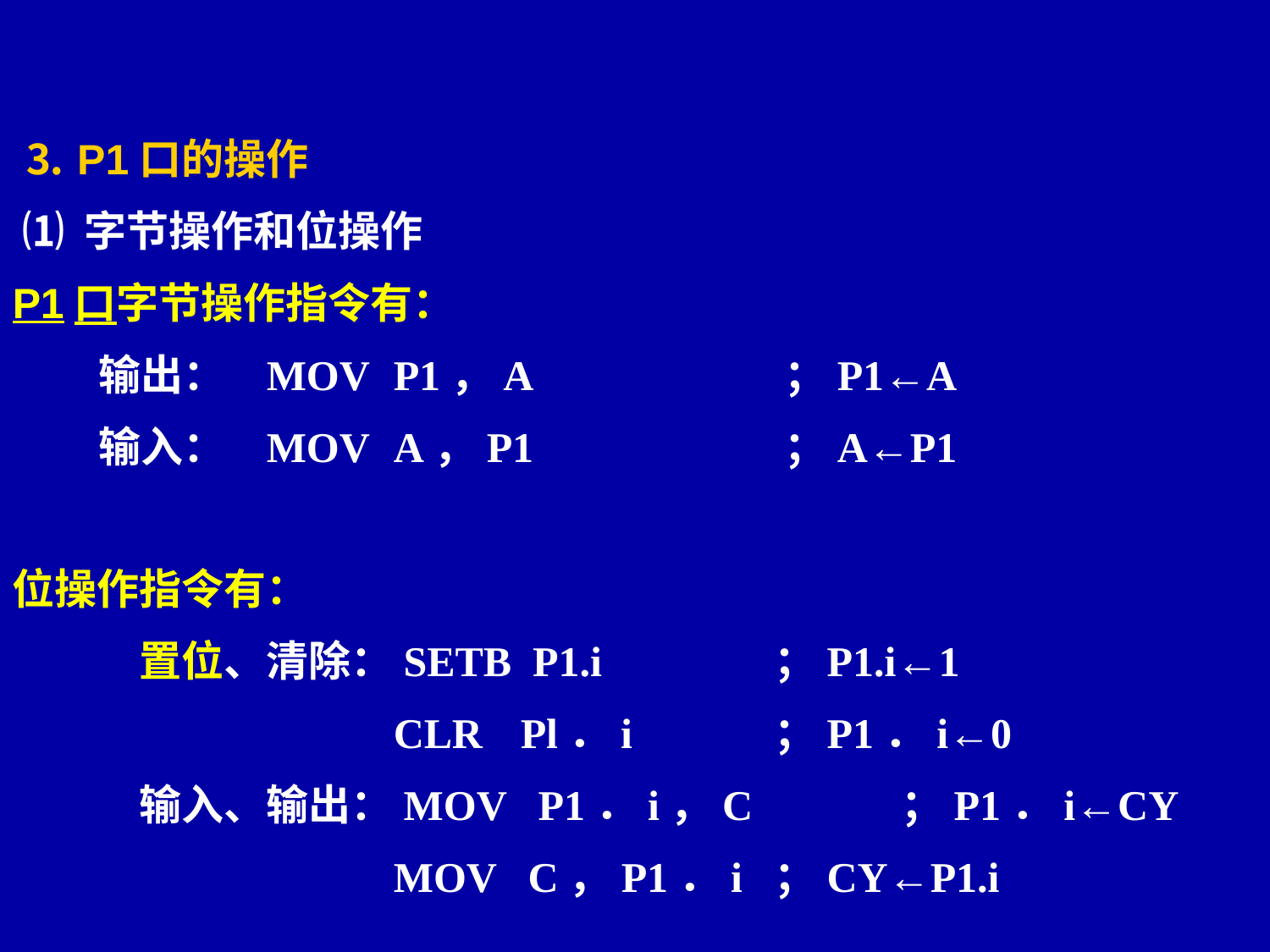

⒊ P1口的操作
 ⑴ 字节操作和位操作
P1口字节操作指令有：
        输出：  	MOV	P1，A        	            ；P1←A
        输入：   	MOV  	A，P1          	            ；A←P1
位操作指令有：
    	置位、清除：SETB  P1.i      	；P1.i←1
                		CLR  	Pl．i           	；P1．i←0
    	输入、输出：MOV   P1．i，C   	；P1．i←CY
                	            MOV   C，P1．i  	；CY←P1.i